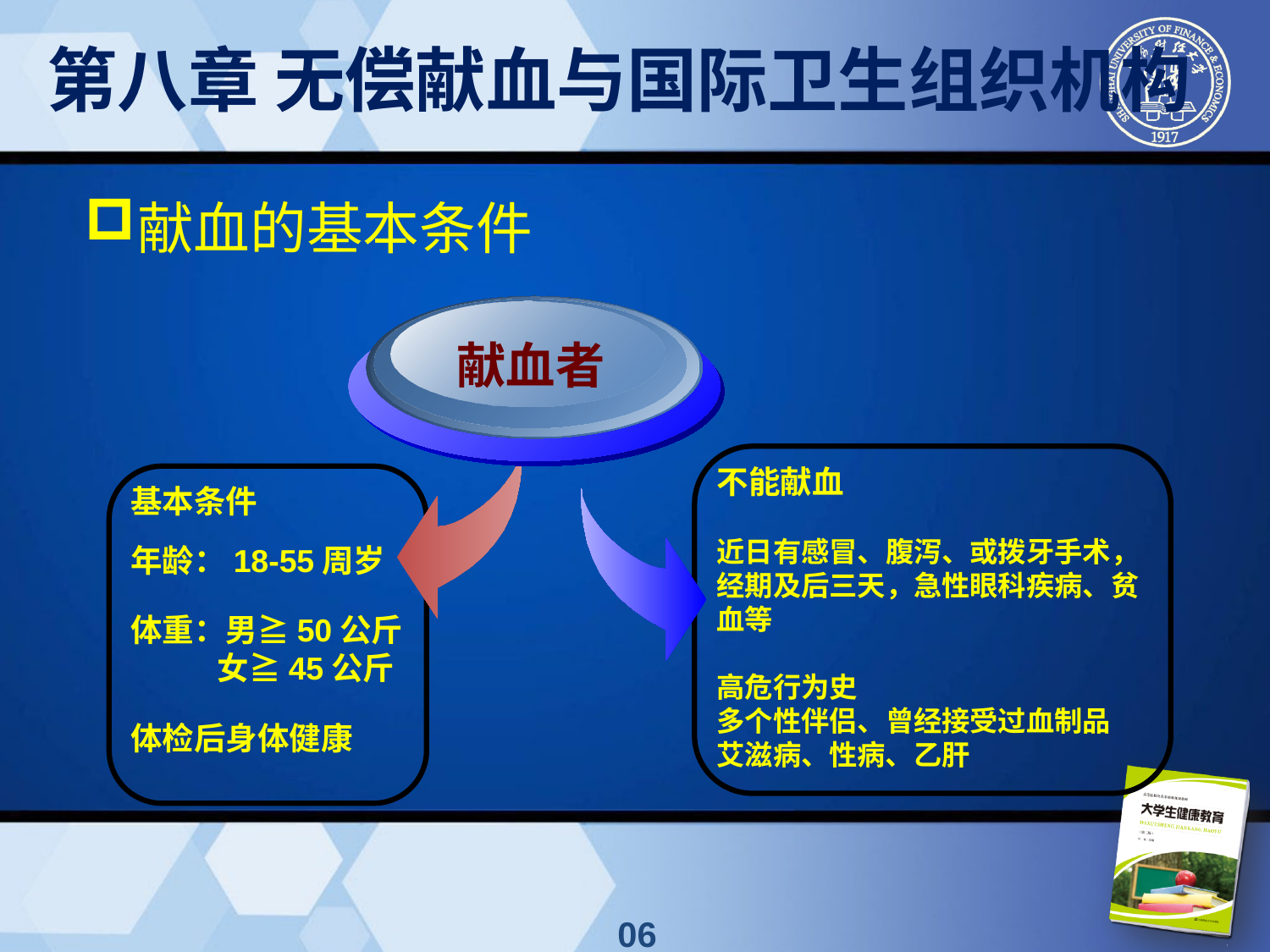

第八章 无偿献血与国际卫生组织机构
献血的基本条件

献血者

不能献血

近日有感冒、腹泻、或拨牙手术，经期及后三天，急性眼科疾病、贫血等

高危行为史
多个性伴侣、曾经接受过血制品
艾滋病、性病、乙肝

基本条件
年龄：18-55周岁
体重：男≧50公斤
           女≧45公斤
体检后身体健康

06